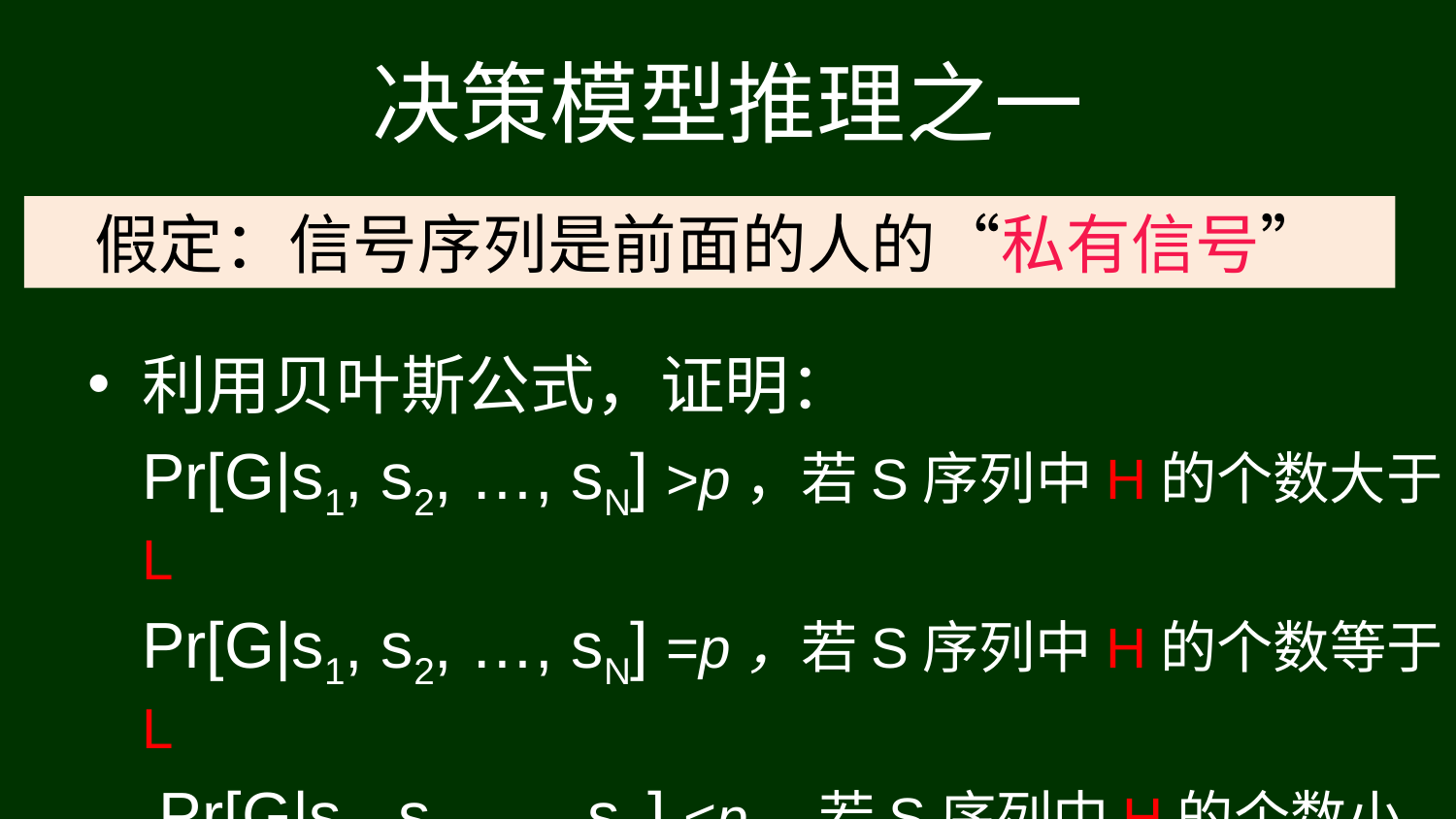

# 决策模型推理之一
假定：信号序列是前面的人的“私有信号”
利用贝叶斯公式，证明：
	Pr[G|s1, s2, …, sN] >p，若S序列中H的个数大于L
	Pr[G|s1, s2, …, sN] =p，若S序列中H的个数等于L
    Pr[G|s1, s2, …, sN] <p，若S序列中H的个数小于L